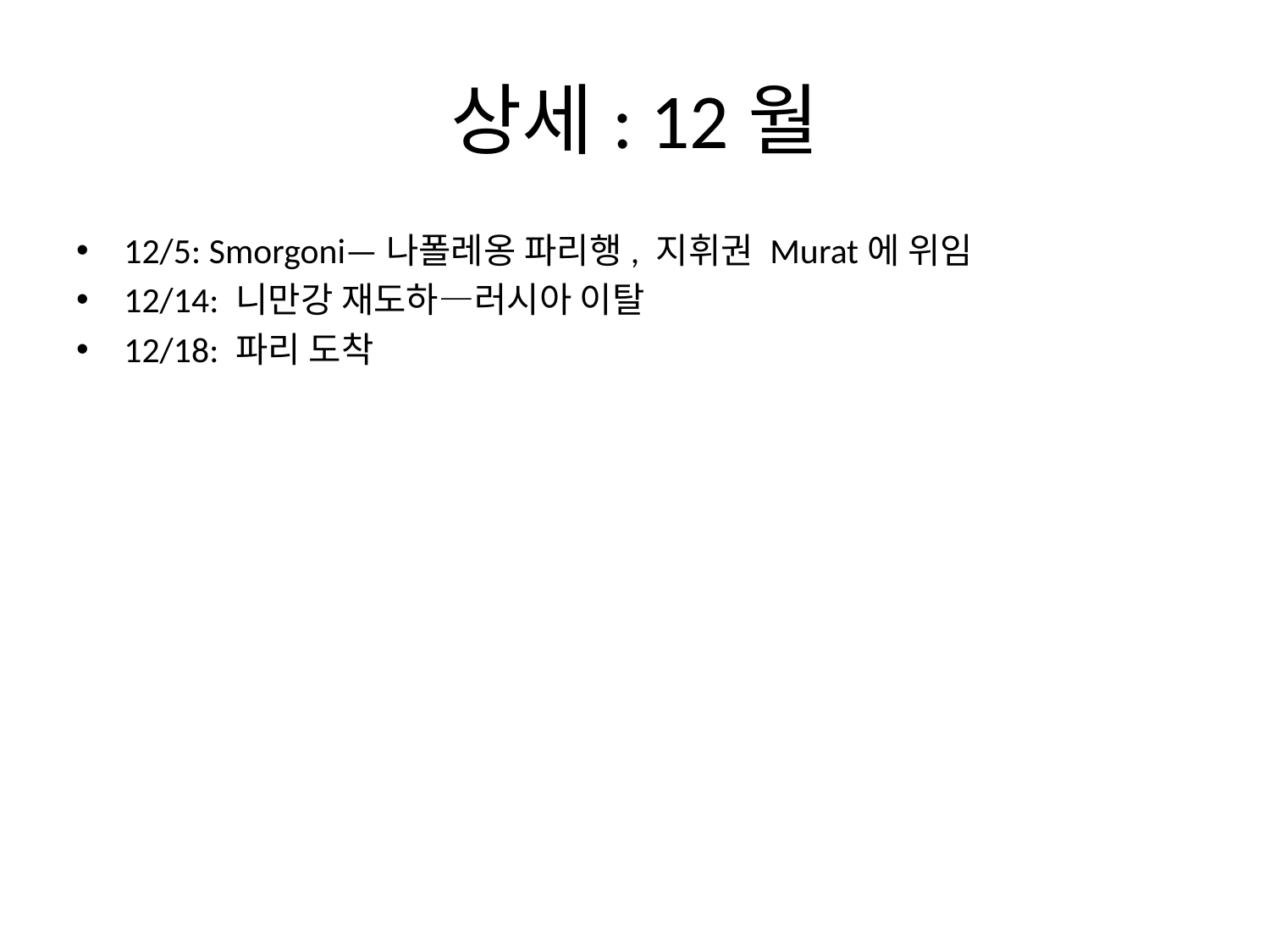

# 상세: 12월
12/5: Smorgoni—나폴레옹 파리행, 지휘권 Murat에 위임
12/14: 니만강 재도하—러시아 이탈
12/18: 파리 도착